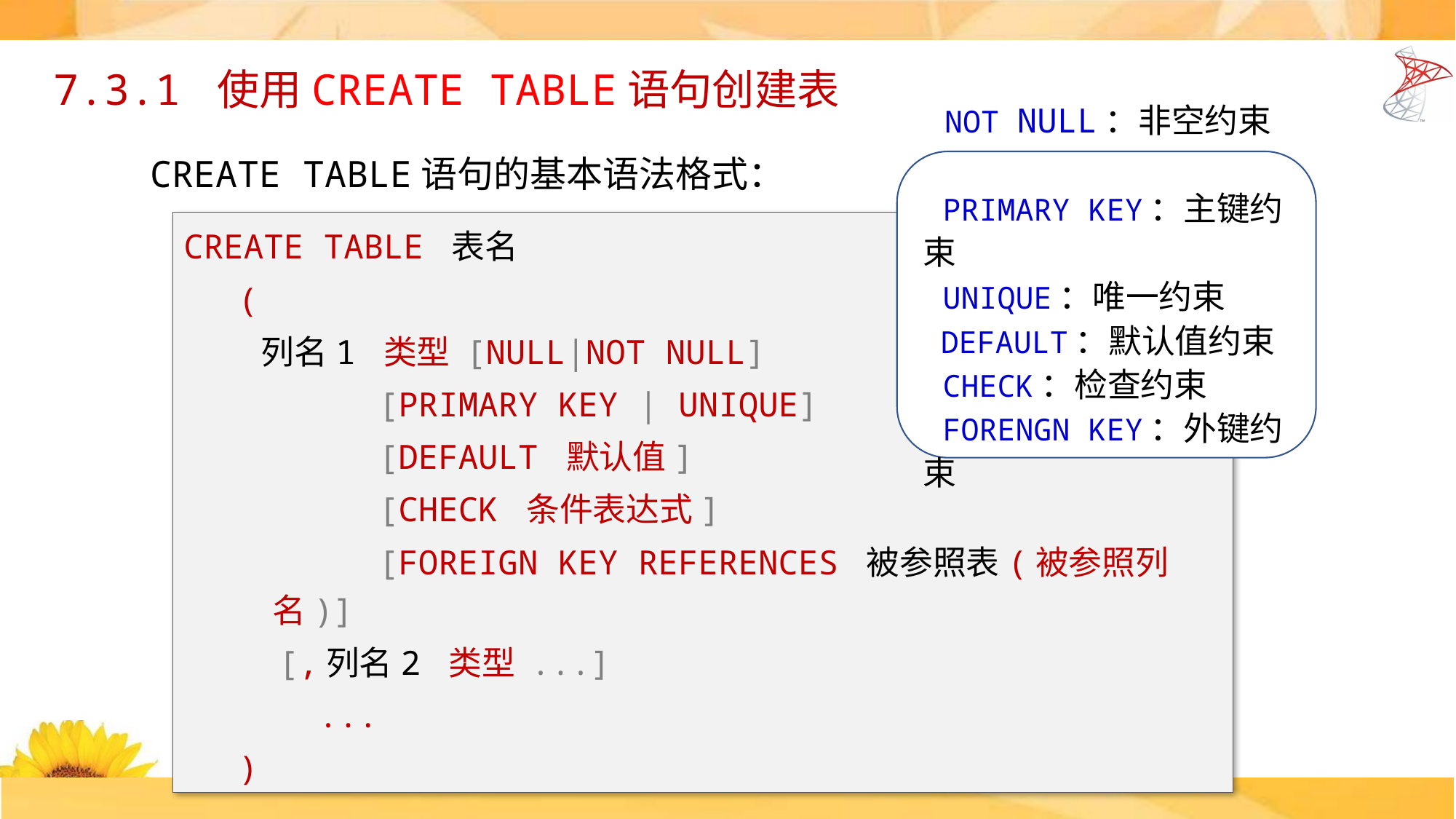

# 7.3.1 使用CREATE TABLE语句创建表
CREATE TABLE语句的基本语法格式：
  NOT NULL：非空约束
 PRIMARY KEY：主键约束
 UNIQUE：唯一约束
 DEFAULT：默认值约束
 CHECK：检查约束
 FORENGN KEY：外键约束

CREATE TABLE 表名
(
  列名1 类型 [NULL|NOT NULL]
       [PRIMARY KEY | UNIQUE]
       [DEFAULT 默认值]
       [CHECK 条件表达式]
       [FOREIGN KEY REFERENCES 被参照表(被参照列名)]
  [,列名2 类型 ...]
    ...
)